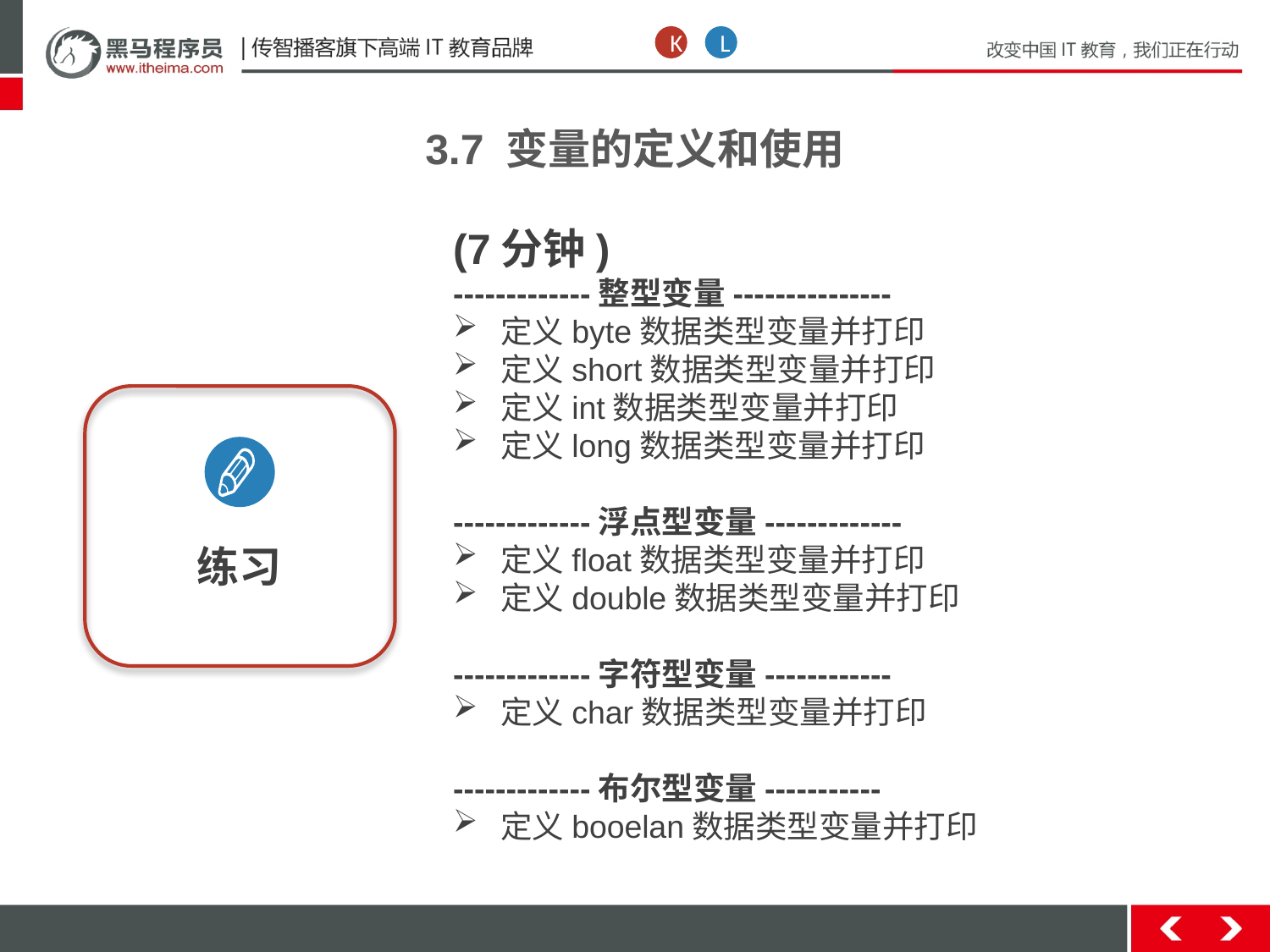

K
L
3.7 变量的定义和使用

(7分钟)
-------------整型变量---------------
定义byte数据类型变量并打印
定义short数据类型变量并打印
定义int数据类型变量并打印
定义long数据类型变量并打印

-------------浮点型变量-------------
定义float数据类型变量并打印
定义double数据类型变量并打印

-------------字符型变量------------
定义char数据类型变量并打印

-------------布尔型变量-----------
定义booelan数据类型变量并打印

练习